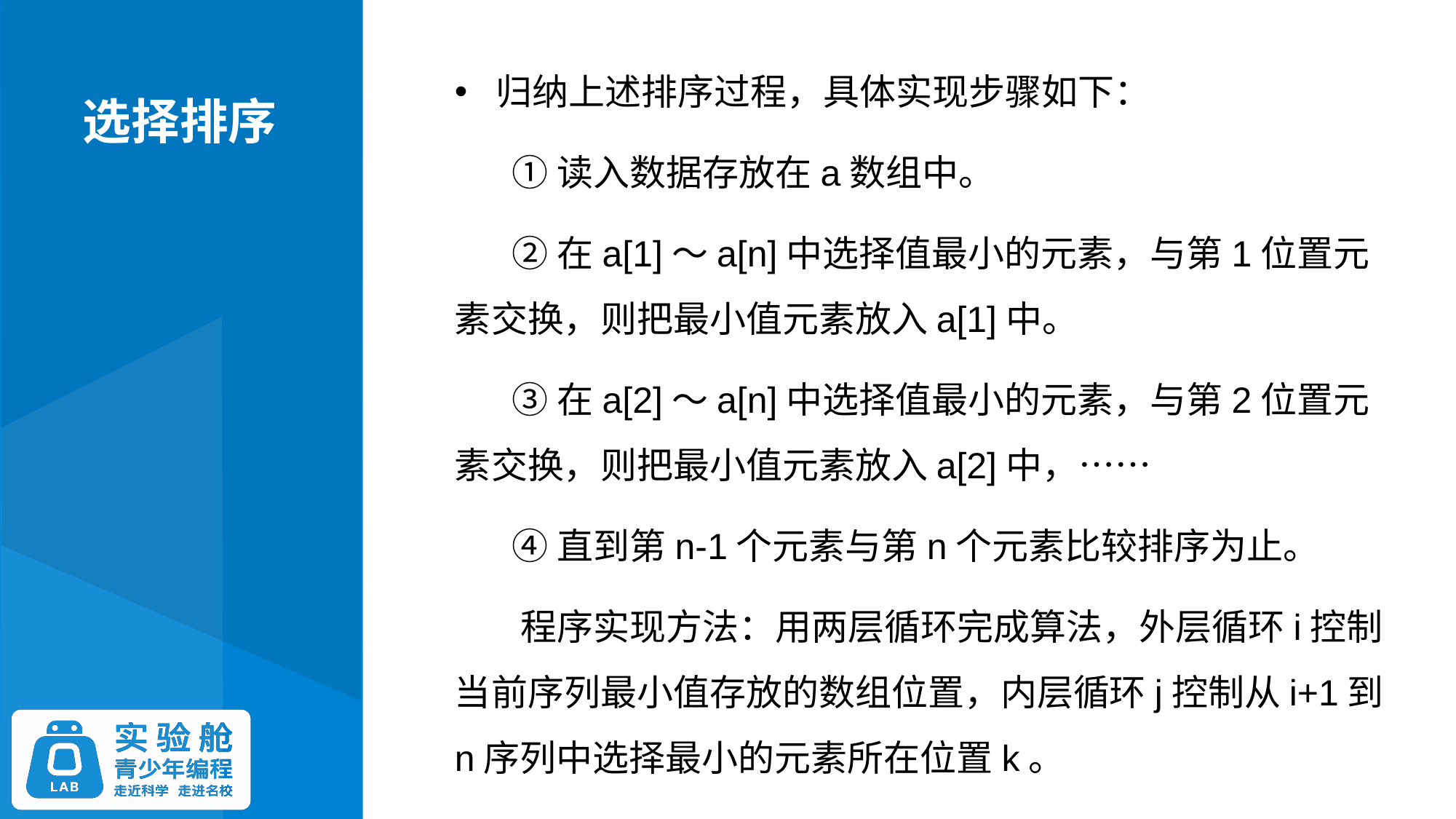

归纳上述排序过程，具体实现步骤如下：
       ①读入数据存放在a数组中。
       ②在a[1]～a[n]中选择值最小的元素，与第1位置元素交换，则把最小值元素放入a[1]中。
       ③在a[2]～a[n]中选择值最小的元素，与第2位置元素交换，则把最小值元素放入a[2]中，……
       ④直到第n-1个元素与第n个元素比较排序为止。
       程序实现方法：用两层循环完成算法，外层循环i控制当前序列最小值存放的数组位置，内层循环j控制从i+1到n序列中选择最小的元素所在位置k。

选择排序